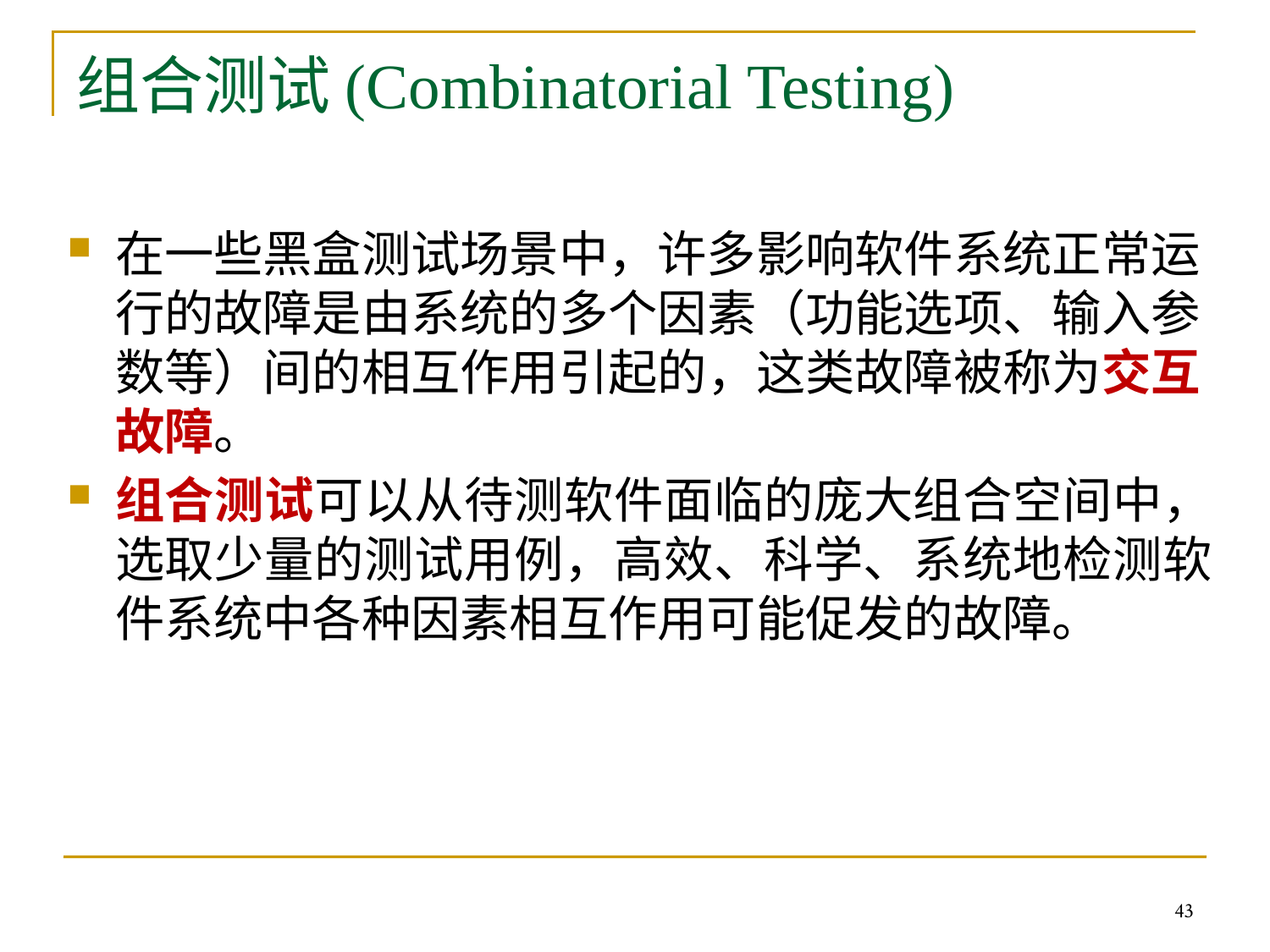

# 组合测试(Combinatorial Testing)
在一些黑盒测试场景中，许多影响软件系统正常运行的故障是由系统的多个因素（功能选项、输入参数等）间的相互作用引起的，这类故障被称为交互故障。
组合测试可以从待测软件面临的庞大组合空间中，选取少量的测试用例，高效、科学、系统地检测软件系统中各种因素相互作用可能促发的故障。
43